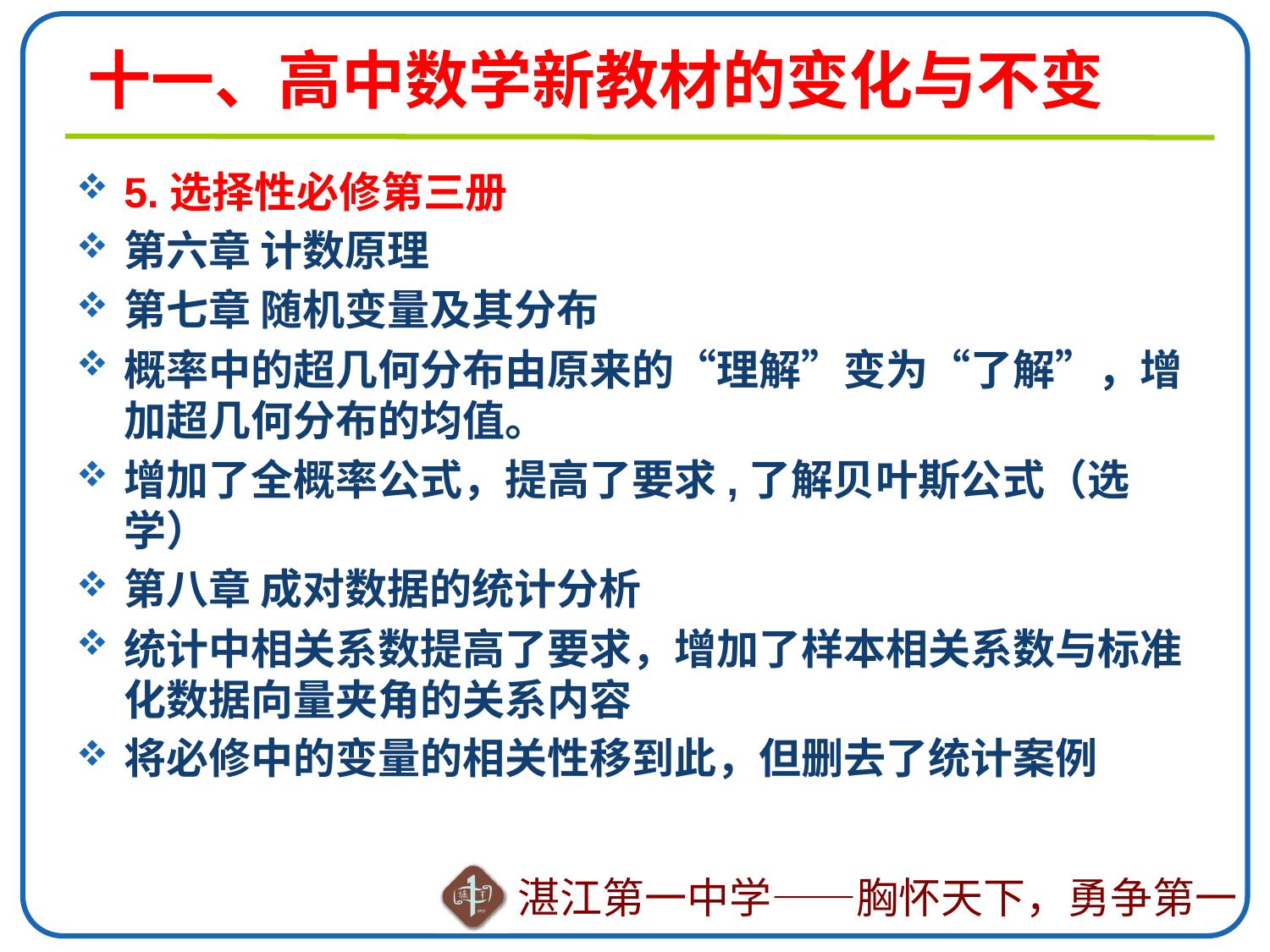

# 十一、高中数学新教材的变化与不变
5.选择性必修第三册
第六章 计数原理
第七章 随机变量及其分布
概率中的超几何分布由原来的“理解”变为“了解”，增加超几何分布的均值。
增加了全概率公式，提高了要求,了解贝叶斯公式（选学）
第八章 成对数据的统计分析
统计中相关系数提高了要求，增加了样本相关系数与标准化数据向量夹角的关系内容
将必修中的变量的相关性移到此，但删去了统计案例

46